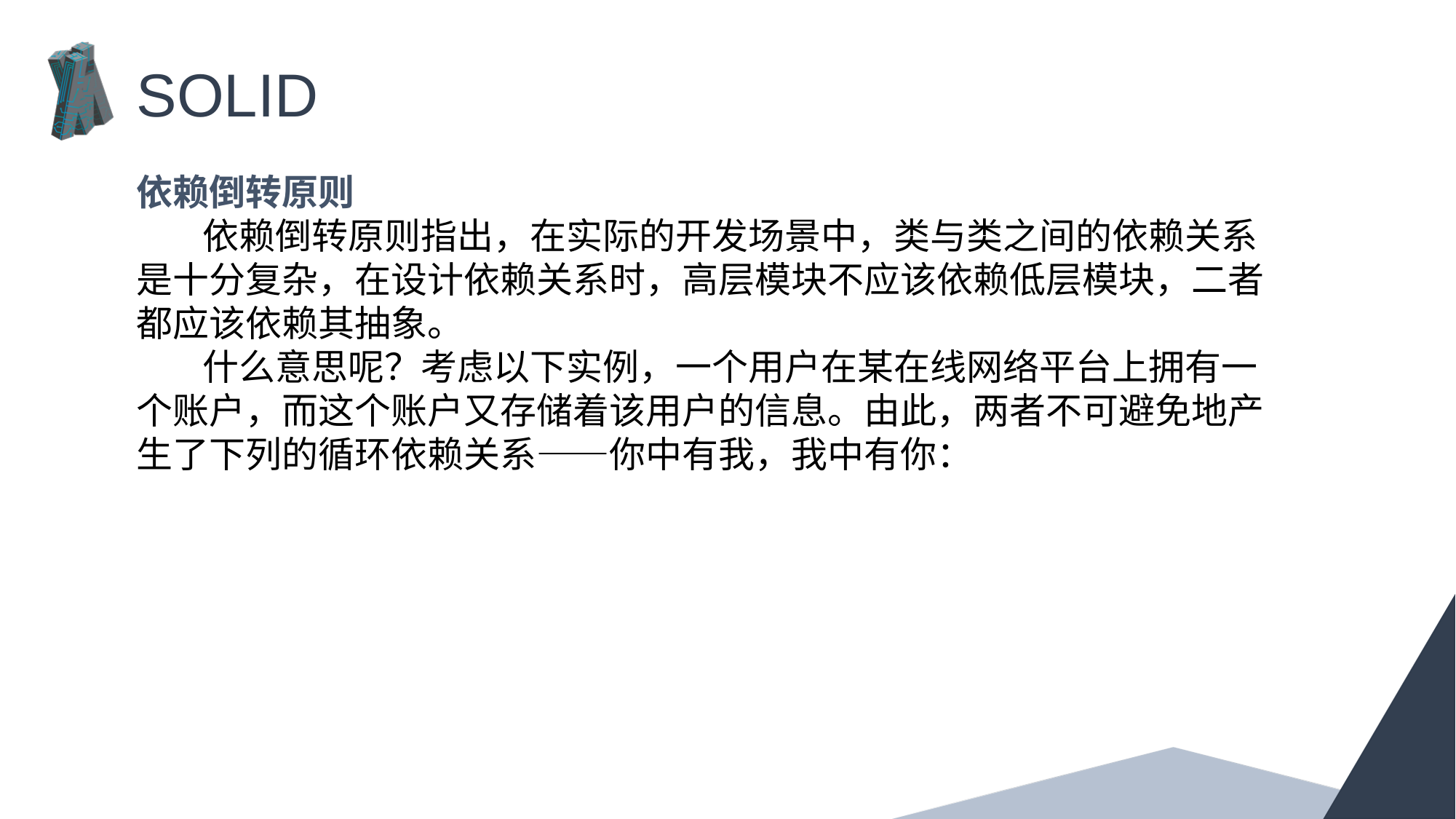

SOLID
依赖倒转原则
       依赖倒转原则指出，在实际的开发场景中，类与类之间的依赖关系是十分复杂，在设计依赖关系时，高层模块不应该依赖低层模块，二者都应该依赖其抽象。
       什么意思呢？考虑以下实例，一个用户在某在线网络平台上拥有一个账户，而这个账户又存储着该用户的信息。由此，两者不可避免地产生了下列的循环依赖关系——你中有我，我中有你：